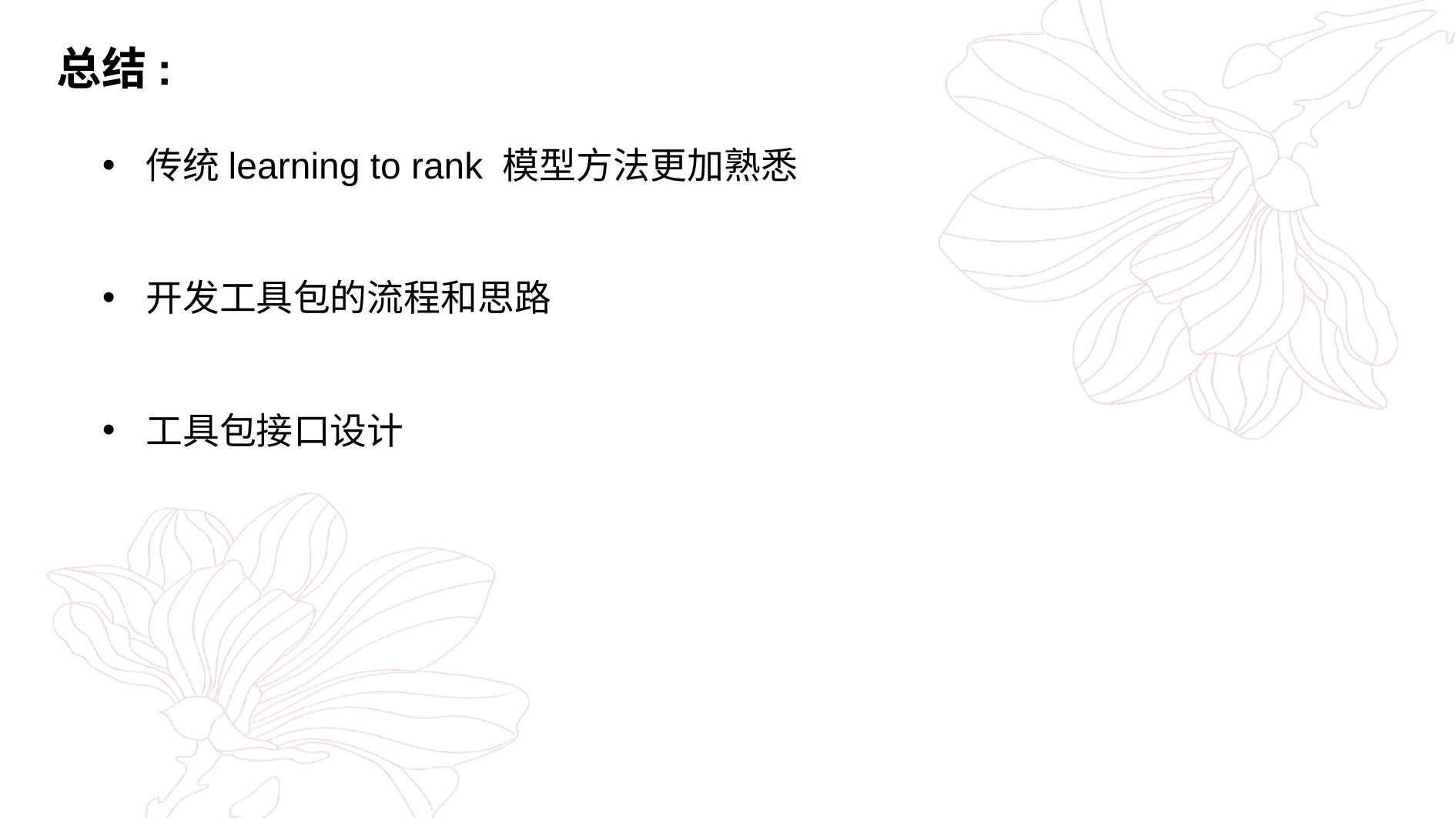

总结:
传统learning to rank 模型方法更加熟悉

开发工具包的流程和思路

工具包接口设计